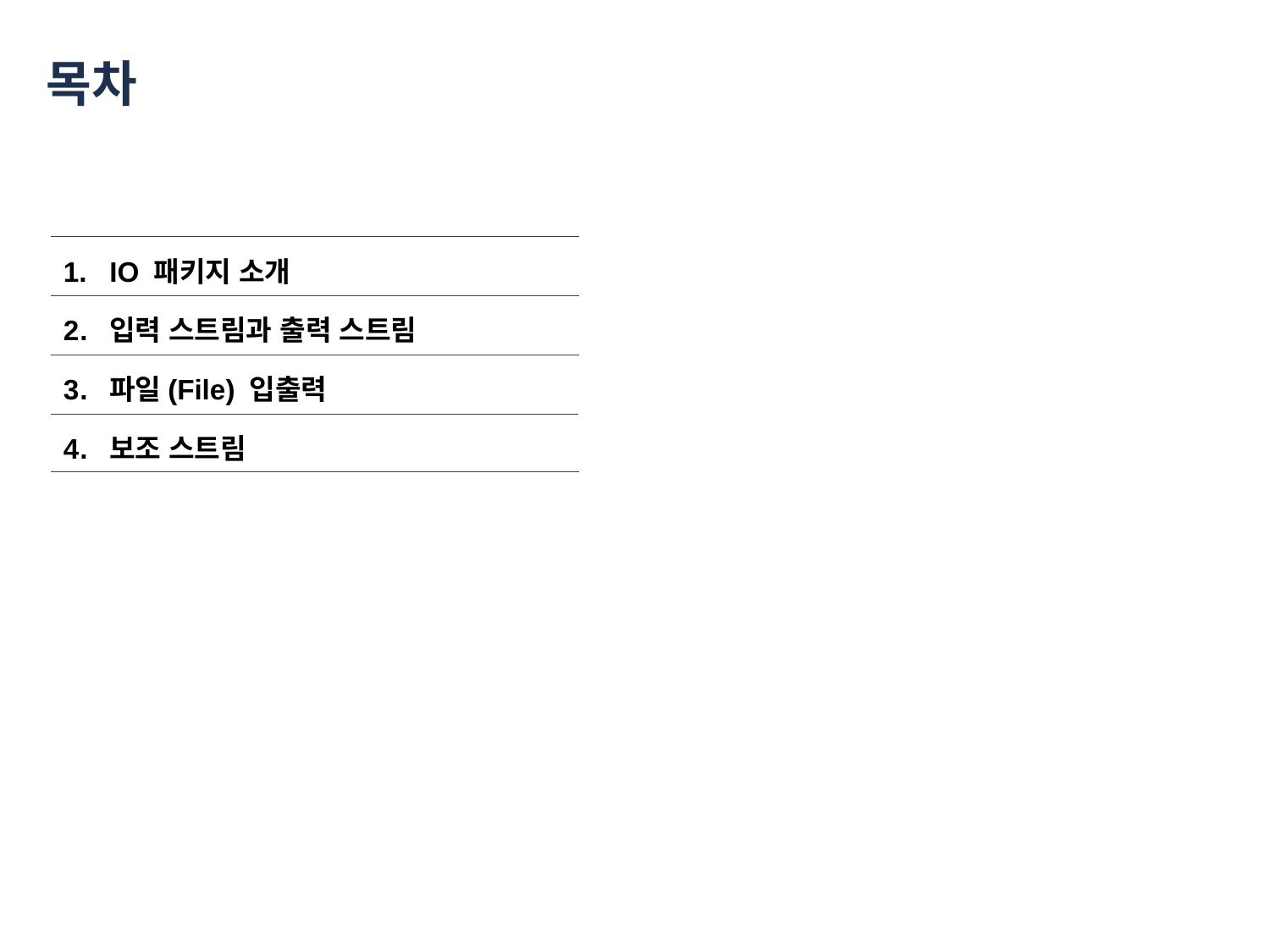

# 목차
IO 패키지 소개
입력 스트림과 출력 스트림
파일(File) 입출력
보조 스트림